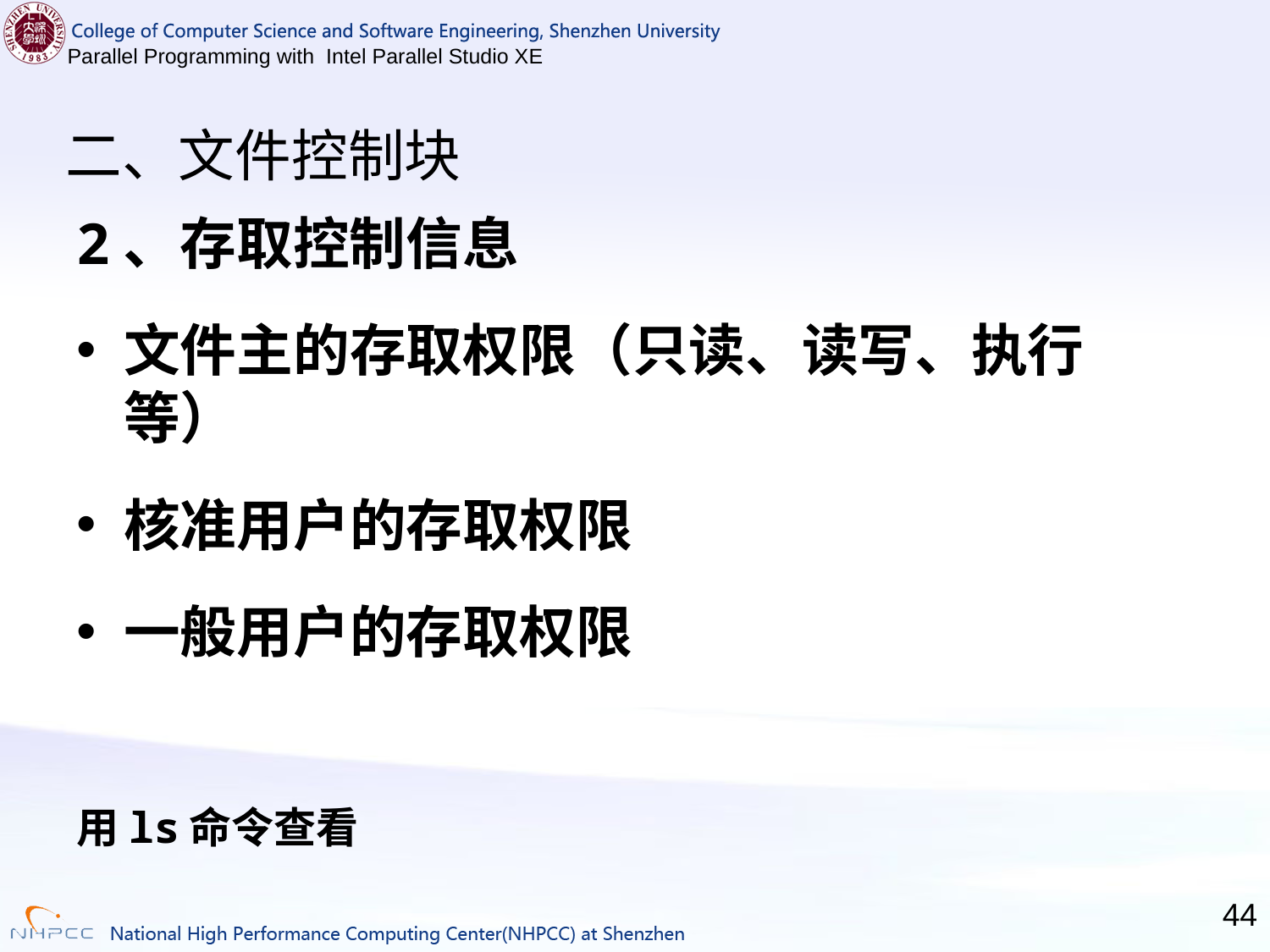

# 二、文件控制块
2、存取控制信息
文件主的存取权限（只读、读写、执行等）
核准用户的存取权限
一般用户的存取权限

用ls命令查看
44